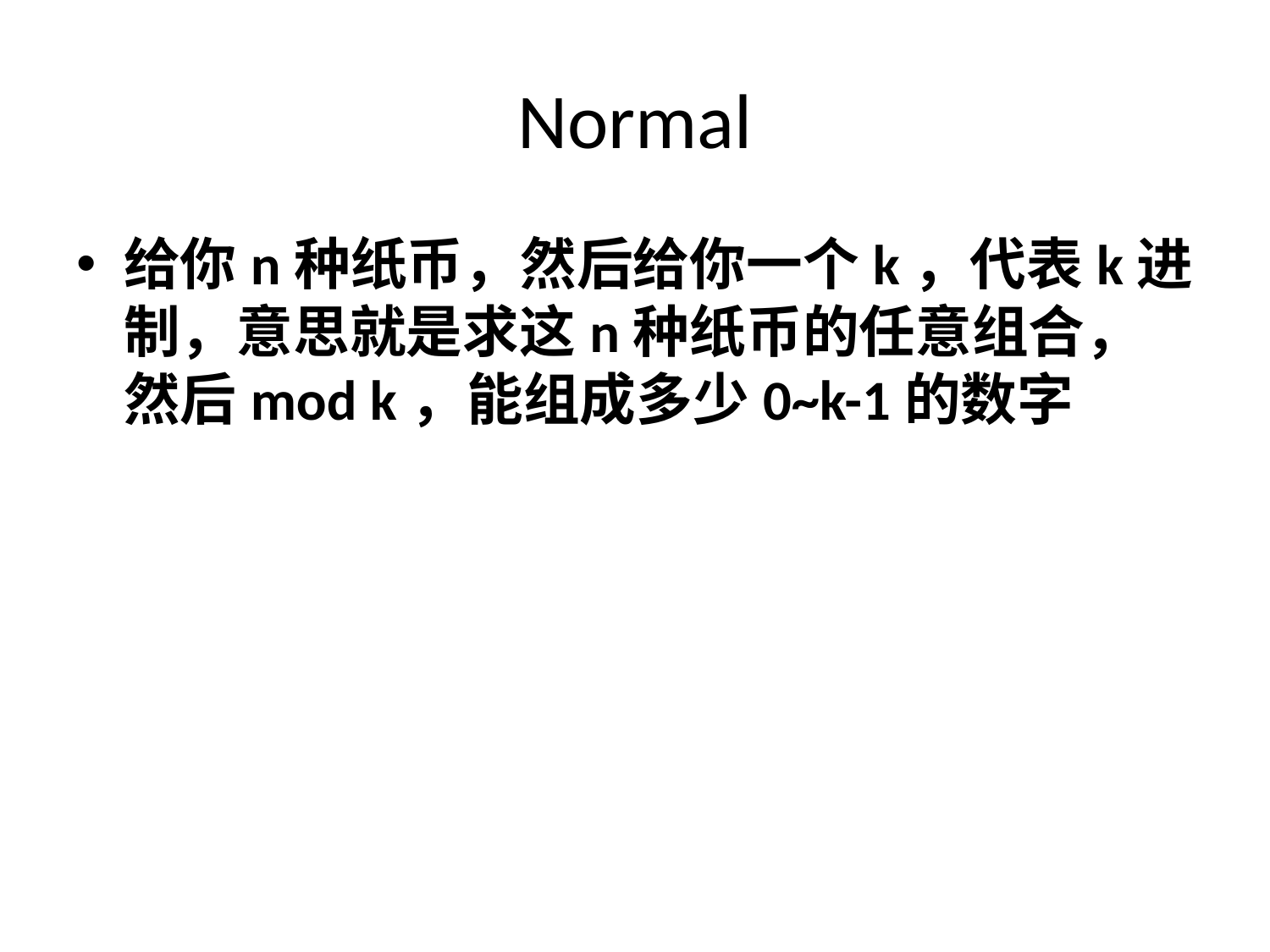

# Normal
给你n种纸币，然后给你一个k，代表k进制，意思就是求这n种纸币的任意组合，然后mod k，能组成多少0~k-1的数字